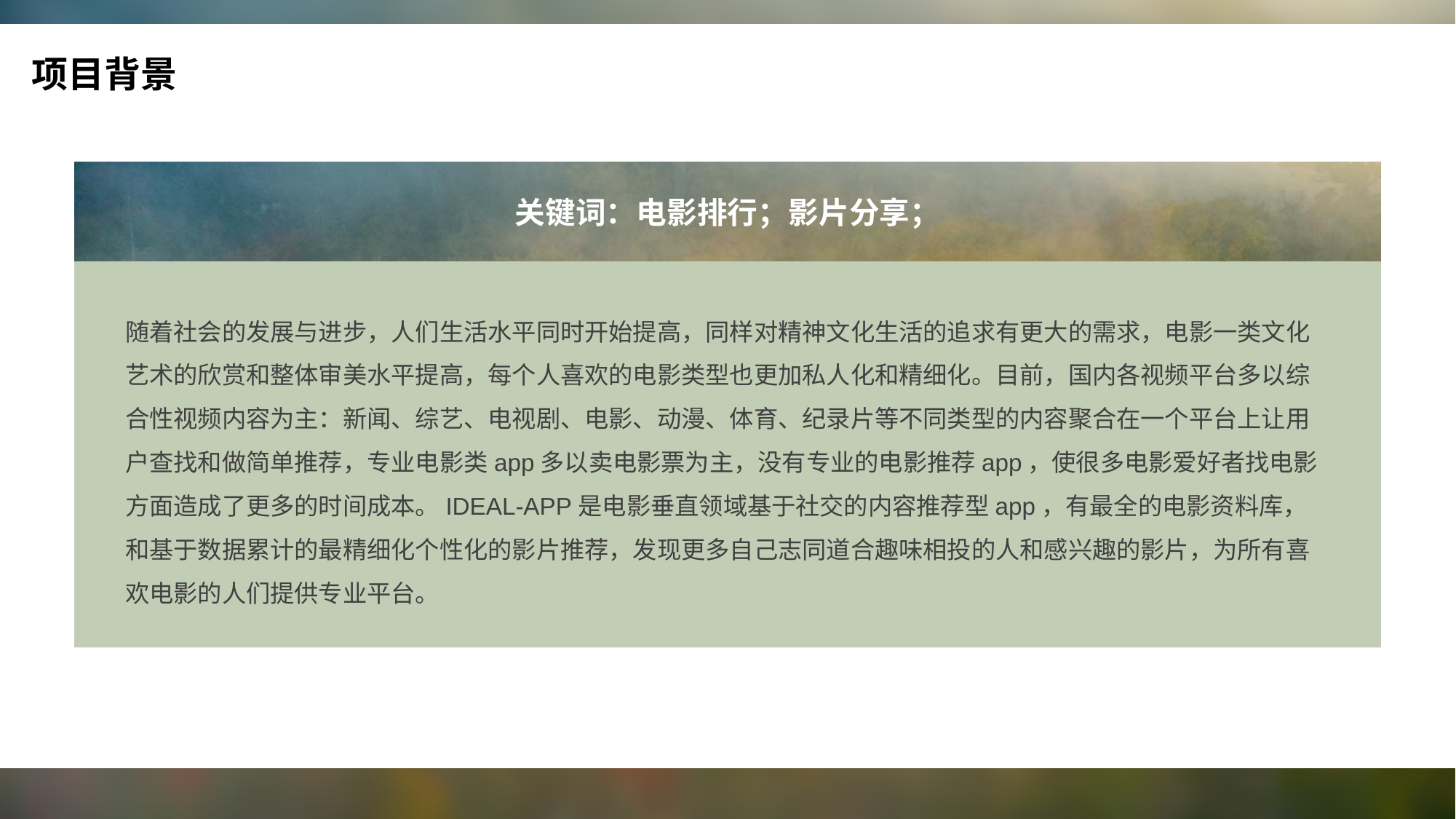

项目背景
关键词：电影排行；影片分享；

随着社会的发展与进步，人们生活水平同时开始提高，同样对精神文化生活的追求有更大的需求，电影一类文化艺术的欣赏和整体审美水平提高，每个人喜欢的电影类型也更加私人化和精细化。目前，国内各视频平台多以综合性视频内容为主：新闻、综艺、电视剧、电影、动漫、体育、纪录片等不同类型的内容聚合在一个平台上让用户查找和做简单推荐，专业电影类app多以卖电影票为主，没有专业的电影推荐app，使很多电影爱好者找电影方面造成了更多的时间成本。IDEAL-APP是电影垂直领域基于社交的内容推荐型app，有最全的电影资料库，和基于数据累计的最精细化个性化的影片推荐，发现更多自己志同道合趣味相投的人和感兴趣的影片，为所有喜欢电影的人们提供专业平台。